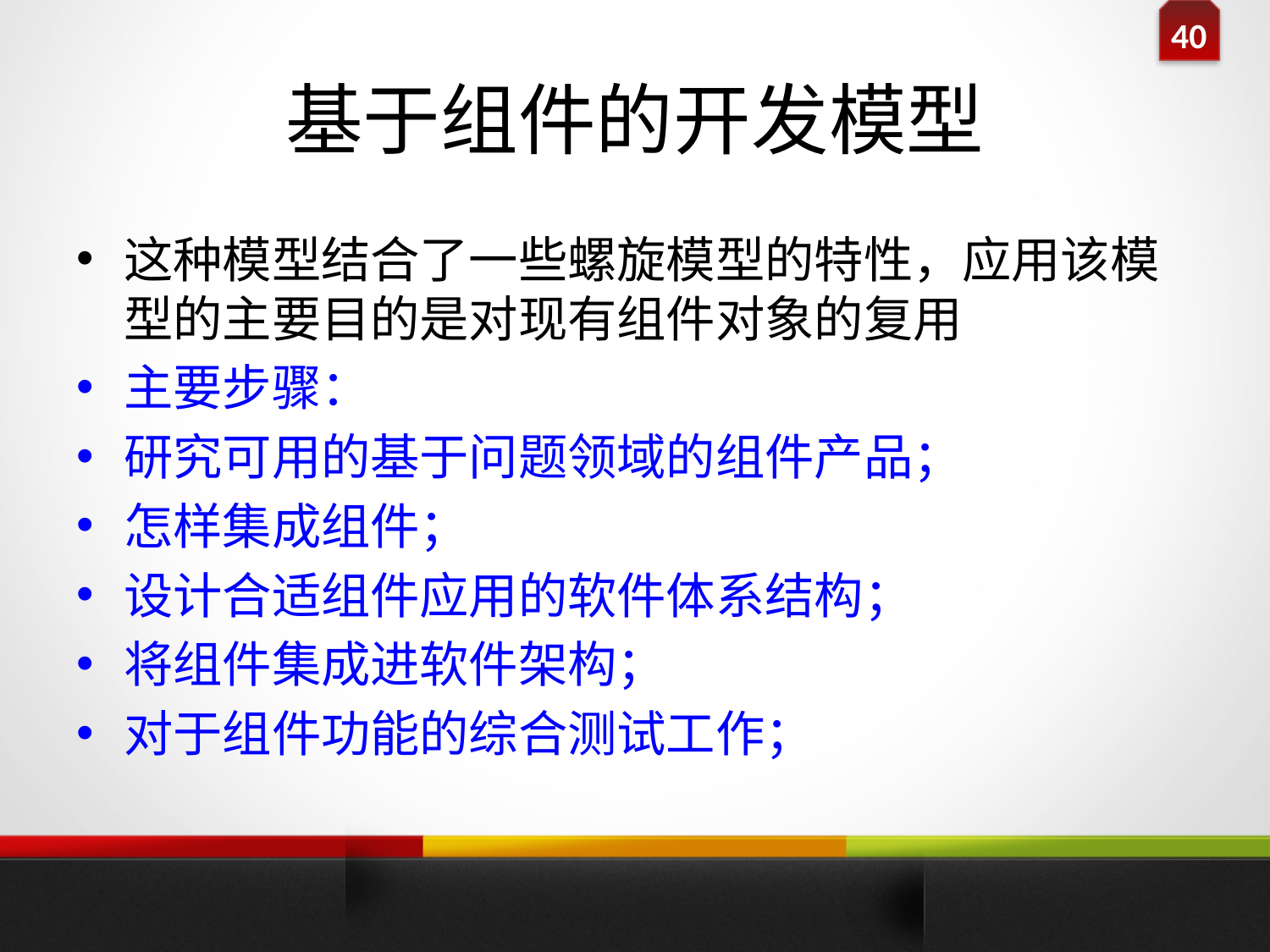

# 基于组件的开发模型
这种模型结合了一些螺旋模型的特性，应用该模型的主要目的是对现有组件对象的复用
主要步骤：
研究可用的基于问题领域的组件产品；
怎样集成组件；
设计合适组件应用的软件体系结构；
将组件集成进软件架构；
对于组件功能的综合测试工作；

40